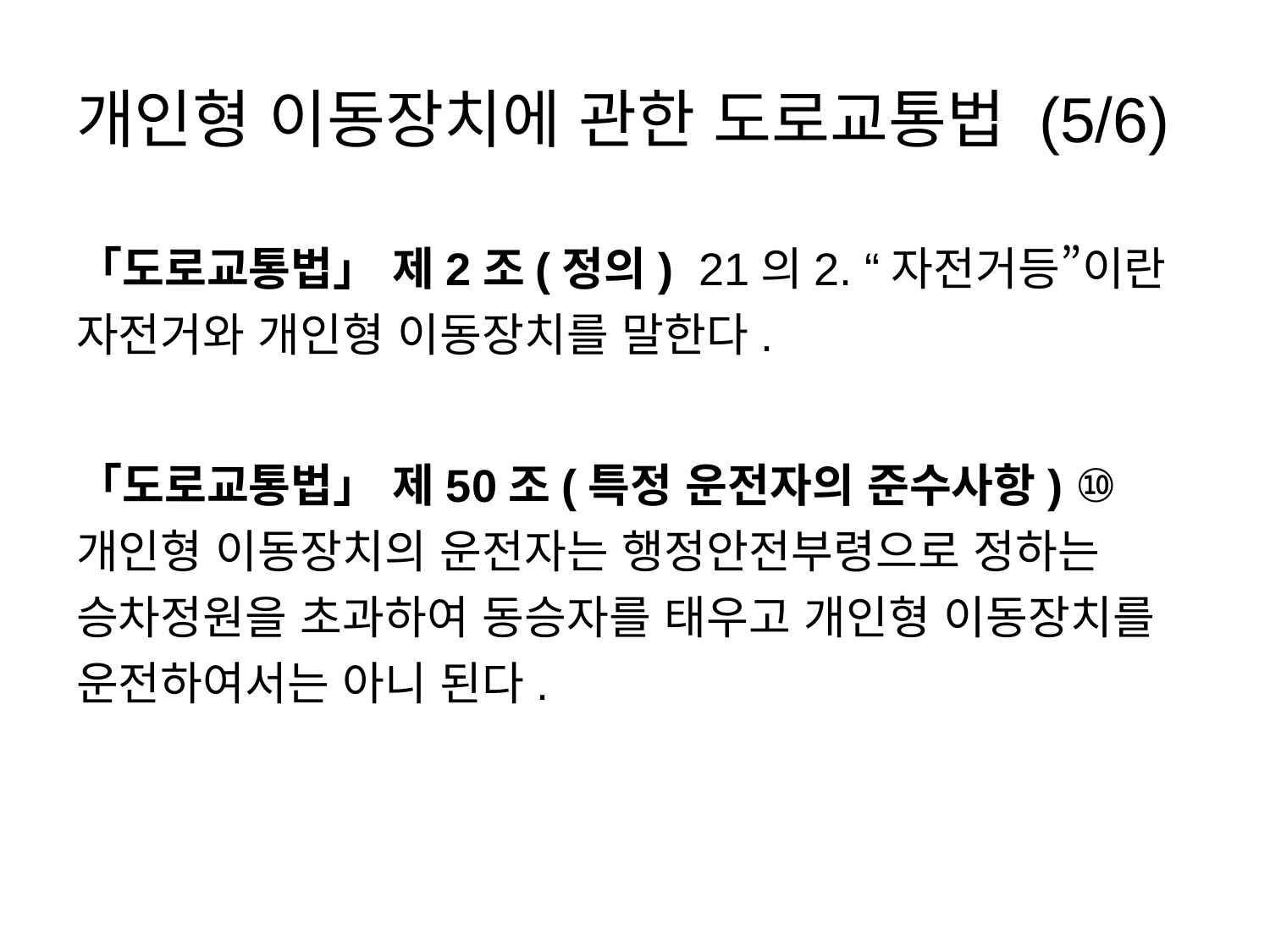

# 개인형 이동장치에 관한 도로교통법 (5/6)
「도로교통법」 제2조(정의)  21의2. “자전거등”이란 자전거와 개인형 이동장치를 말한다.

「도로교통법」 제50조(특정 운전자의 준수사항) ⑩ 개인형 이동장치의 운전자는 행정안전부령으로 정하는 승차정원을 초과하여 동승자를 태우고 개인형 이동장치를 운전하여서는 아니 된다.